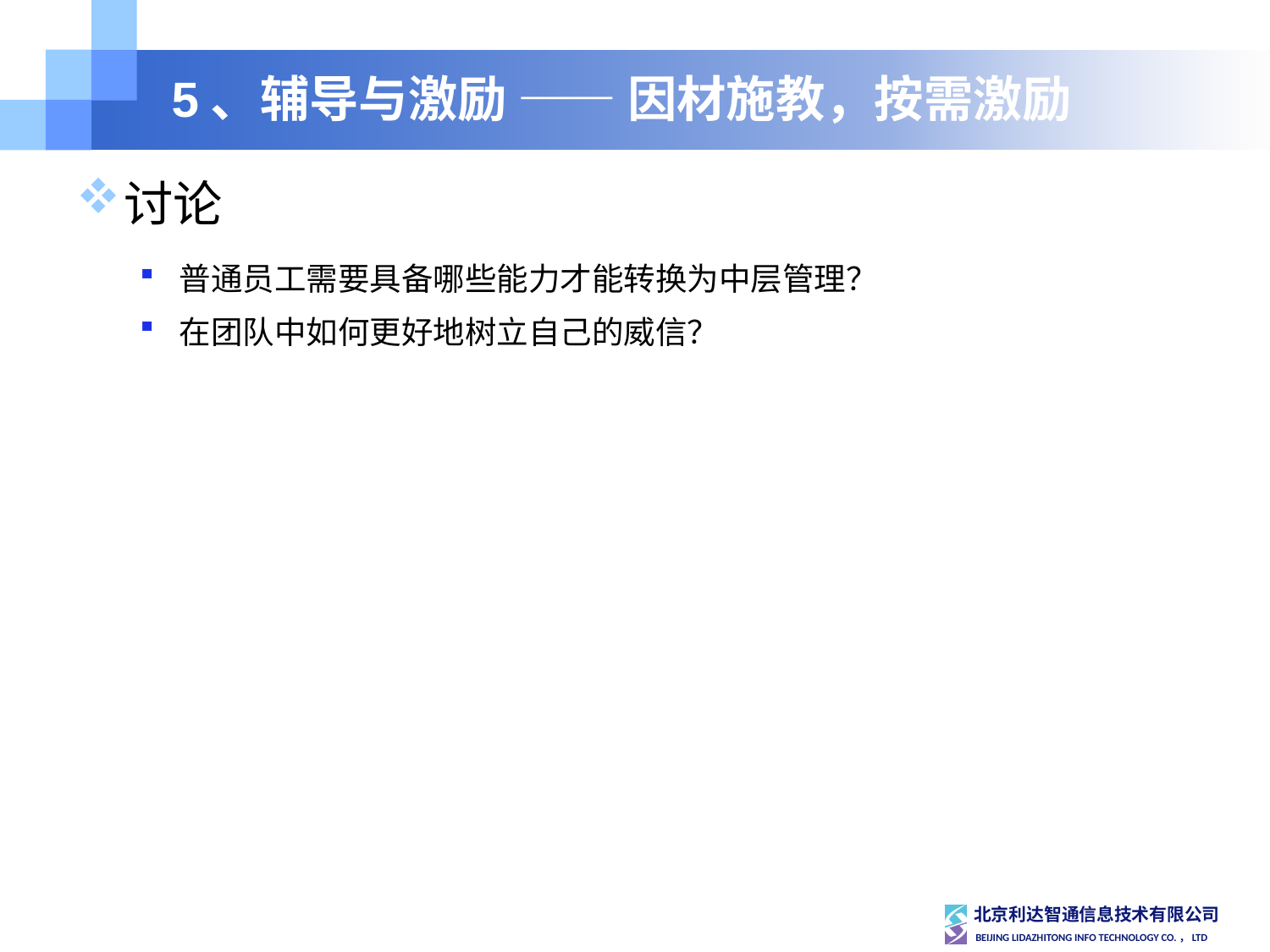

# 5、辅导与激励 —— 因材施教，按需激励
讨论
普通员工需要具备哪些能力才能转换为中层管理？
在团队中如何更好地树立自己的威信？